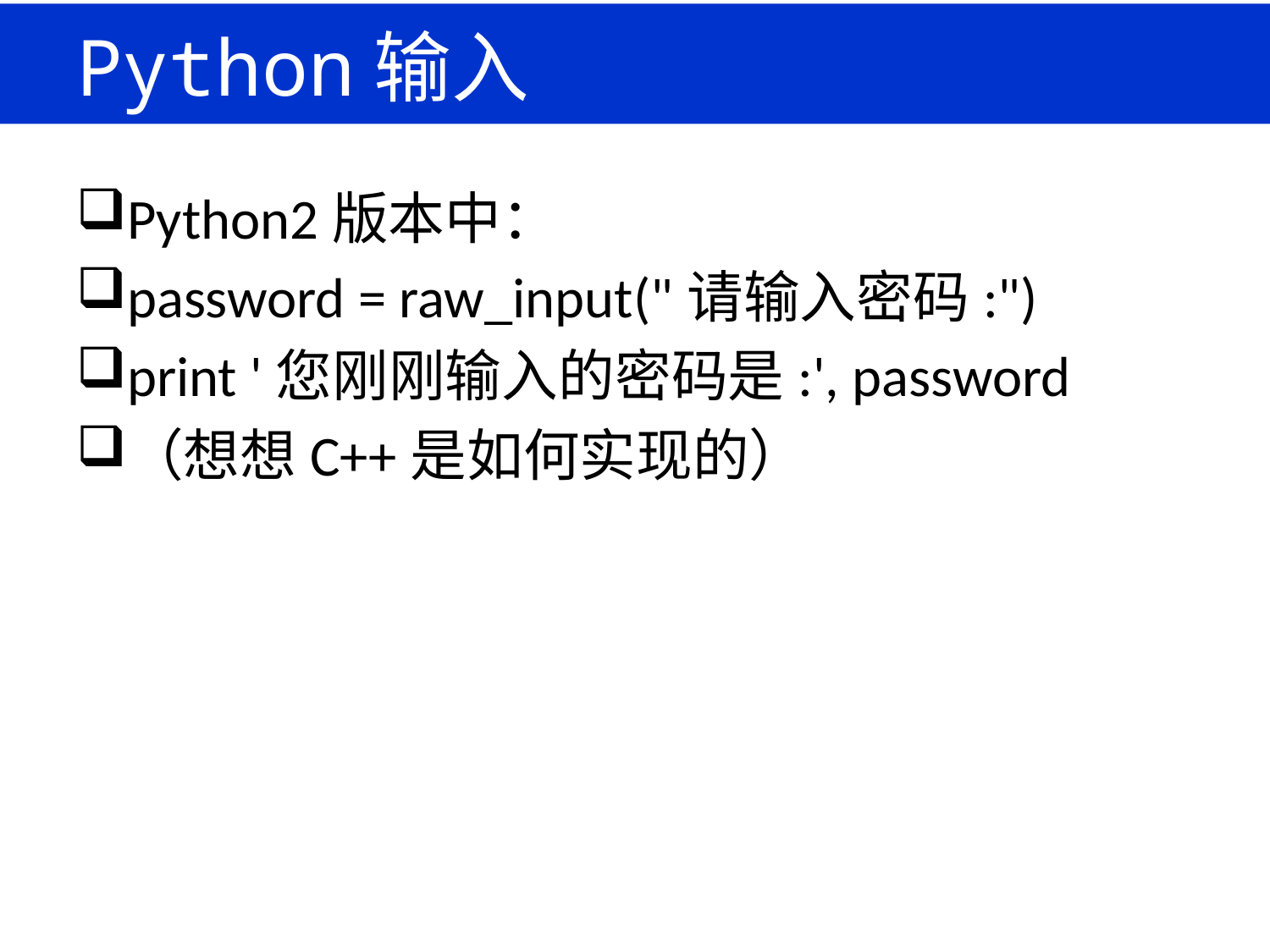

# Python输入
Python2版本中：
password = raw_input("请输入密码:")
print '您刚刚输入的密码是:', password
（想想C++是如何实现的）